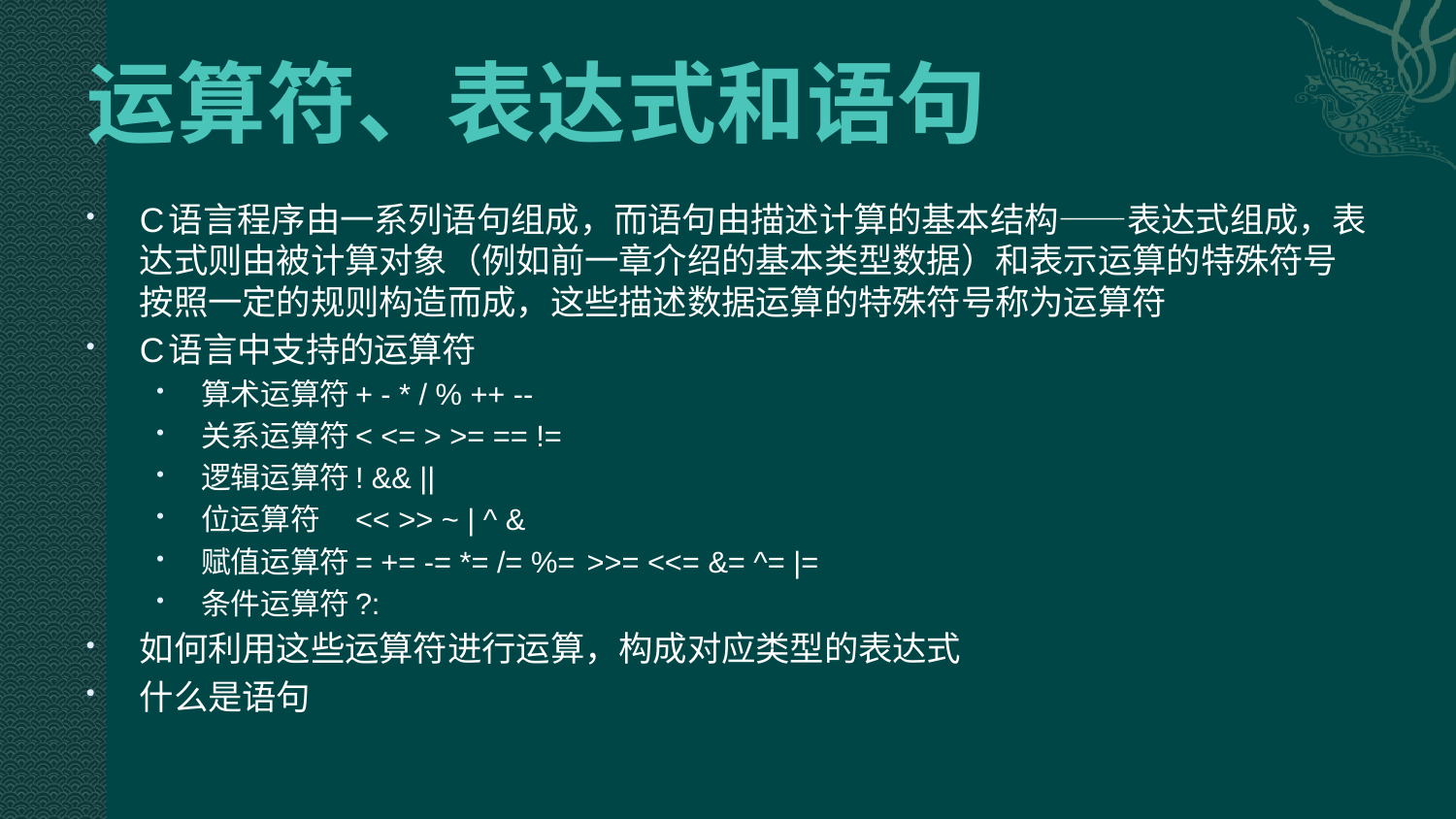

# 运算符、表达式和语句
C语言程序由一系列语句组成，而语句由描述计算的基本结构——表达式组成，表达式则由被计算对象（例如前一章介绍的基本类型数据）和表示运算的特殊符号按照一定的规则构造而成，这些描述数据运算的特殊符号称为运算符
C语言中支持的运算符
算术运算符	+ - * / % ++ --
关系运算符	< <= > >= == !=
逻辑运算符	! && ||
位运算符	<< >> ~ | ^ &
赋值运算符	= += -= *= /= %=	>>= <<= &= ^= |=
条件运算符	?:
如何利用这些运算符进行运算，构成对应类型的表达式
什么是语句